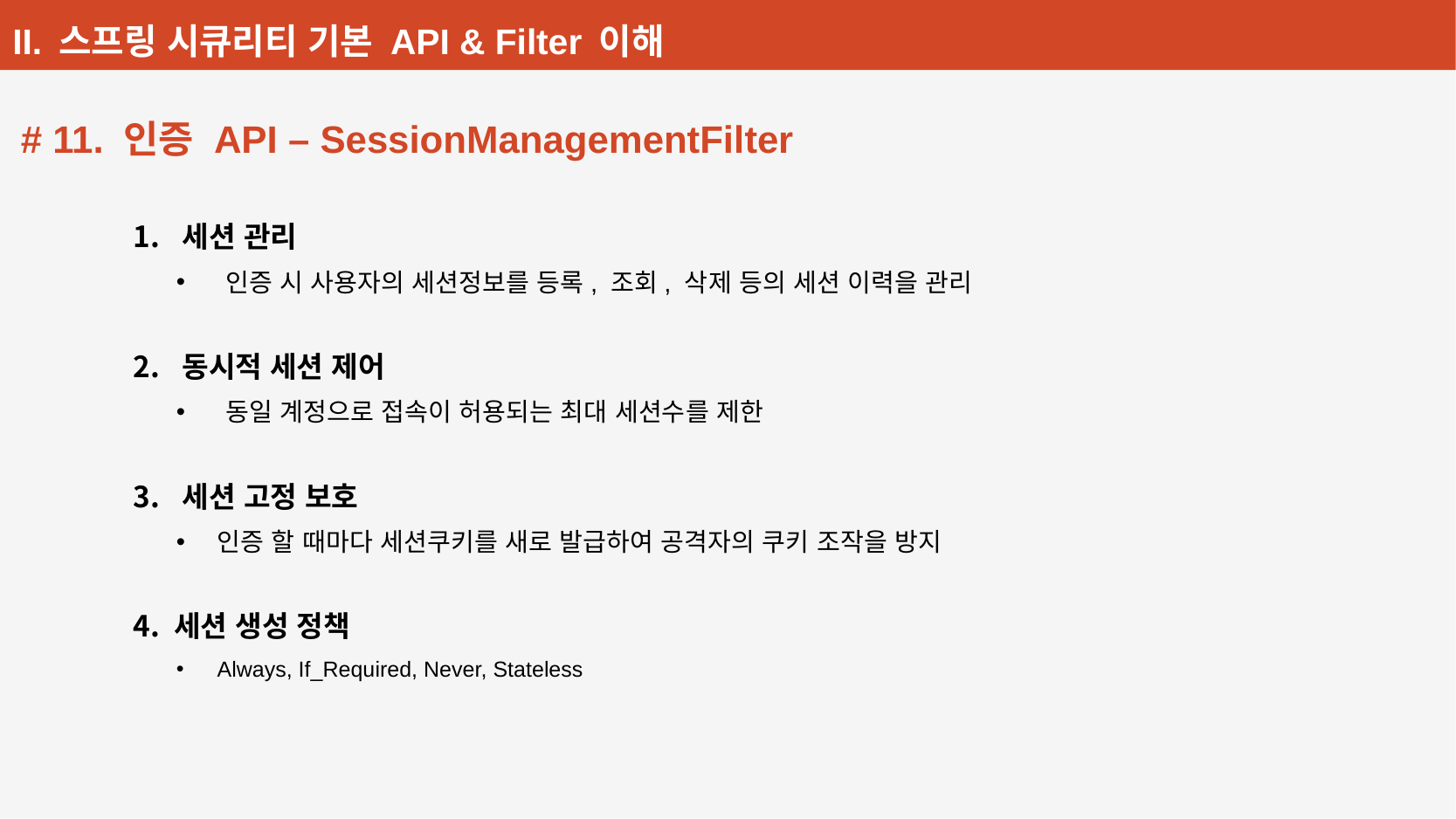

# 11. 인증 API – SessionManagementFilter
세션 관리
인증 시 사용자의 세션정보를 등록, 조회, 삭제 등의 세션 이력을 관리

동시적 세션 제어
동일 계정으로 접속이 허용되는 최대 세션수를 제한

세션 고정 보호
인증 할 때마다 세션쿠키를 새로 발급하여 공격자의 쿠키 조작을 방지

세션 생성 정책
Always, If_Required, Never, Stateless